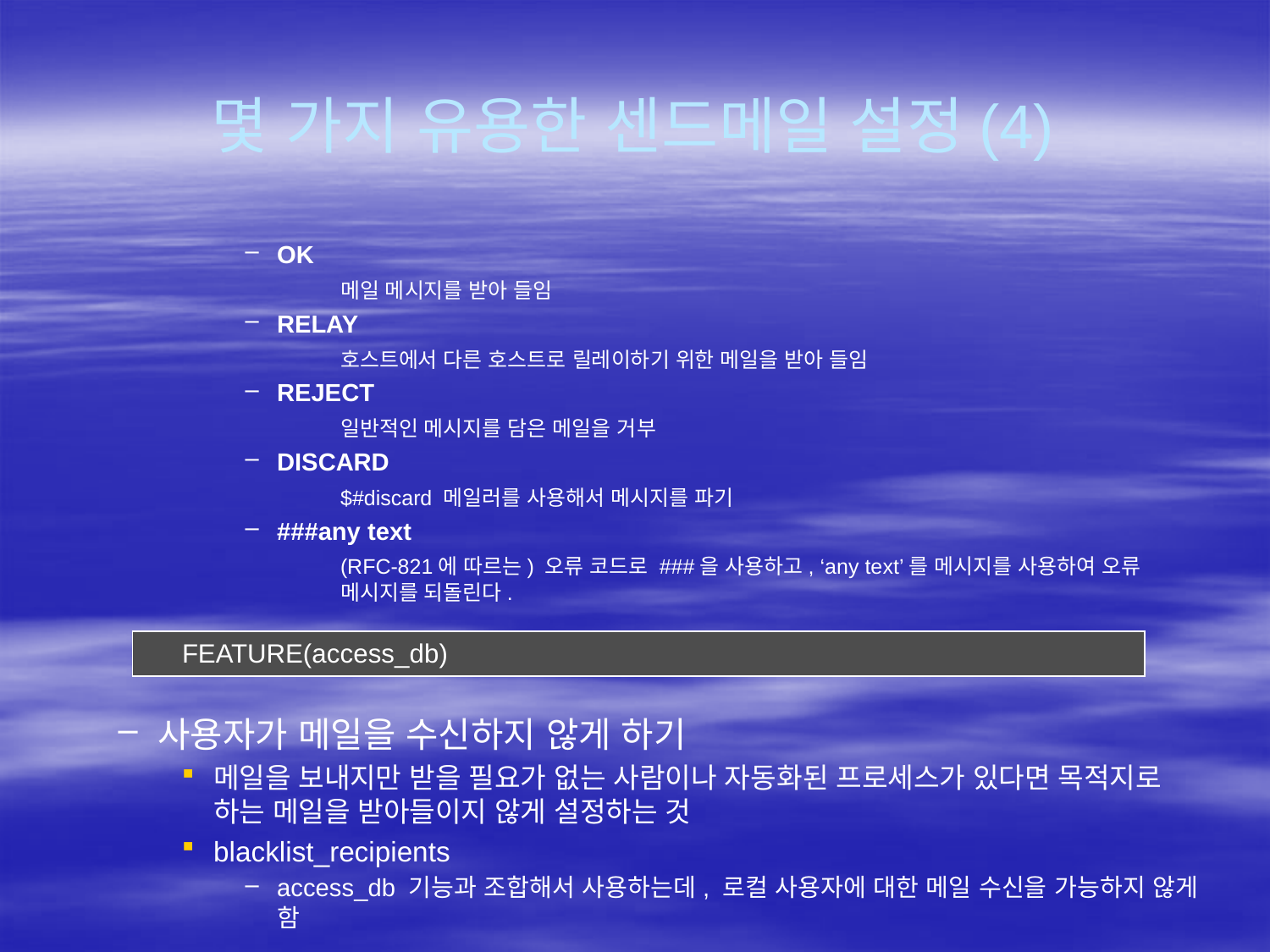

# 몇 가지 유용한 센드메일 설정(4)
OK
	메일 메시지를 받아 들임
RELAY
	호스트에서 다른 호스트로 릴레이하기 위한 메일을 받아 들임
REJECT
	일반적인 메시지를 담은 메일을 거부
DISCARD
	$#discard 메일러를 사용해서 메시지를 파기
###any text
	(RFC-821에 따르는) 오류 코드로 ###을 사용하고, ‘any text’를 메시지를 사용하여 오류 메시지를 되돌린다.

사용자가 메일을 수신하지 않게 하기
메일을 보내지만 받을 필요가 없는 사람이나 자동화된 프로세스가 있다면 목적지로 하는 메일을 받아들이지 않게 설정하는 것
blacklist_recipients
access_db 기능과 조합해서 사용하는데, 로컬 사용자에 대한 메일 수신을 가능하지 않게 함
| FEATURE(access\_db) |
| --- |